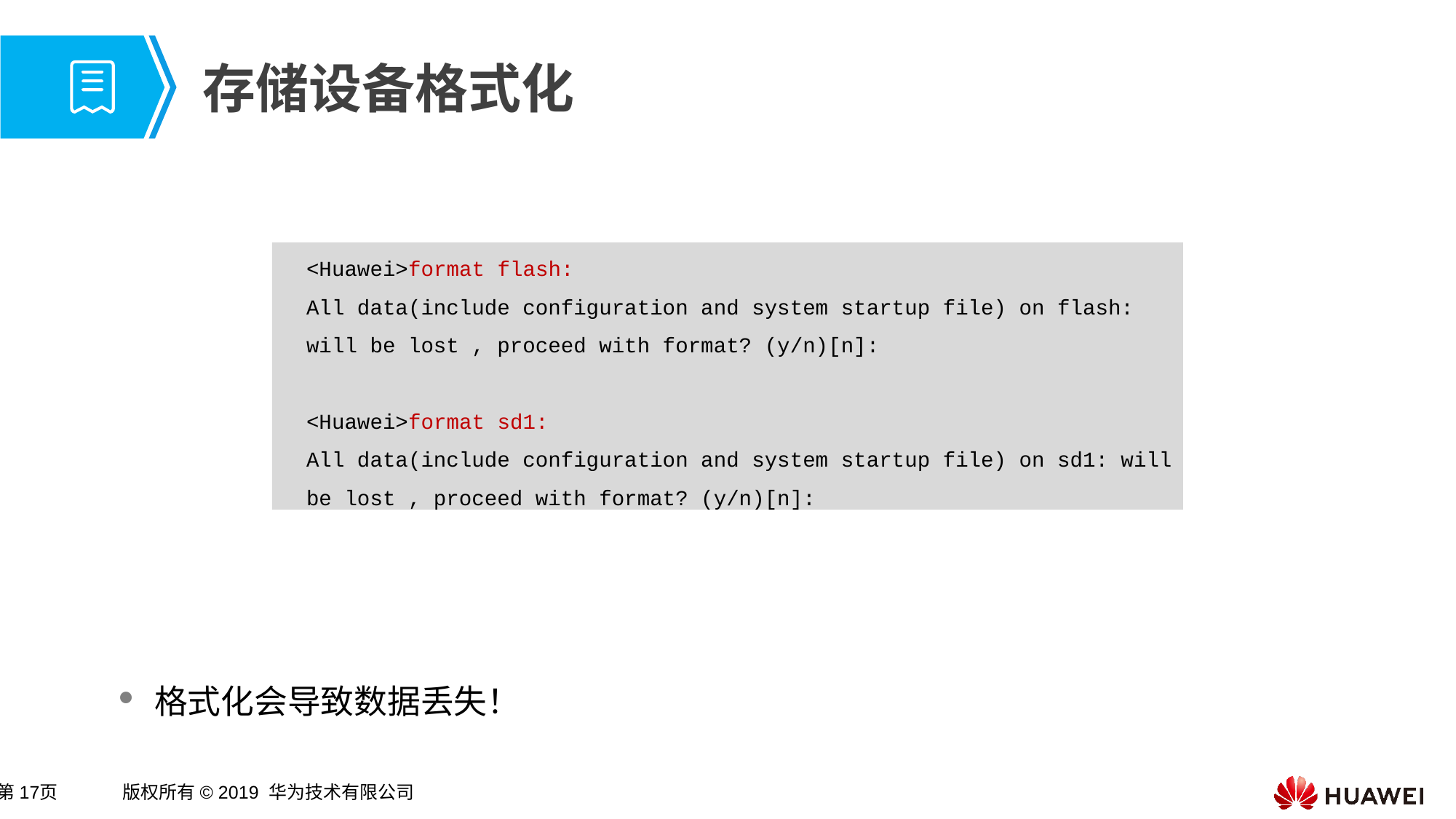

# 存储设备格式化

格式化会导致数据丢失！

<Huawei>format flash:
All data(include configuration and system startup file) on flash: will be lost , proceed with format? (y/n)[n]:

<Huawei>format sd1:
All data(include configuration and system startup file) on sd1: will be lost , proceed with format? (y/n)[n]: